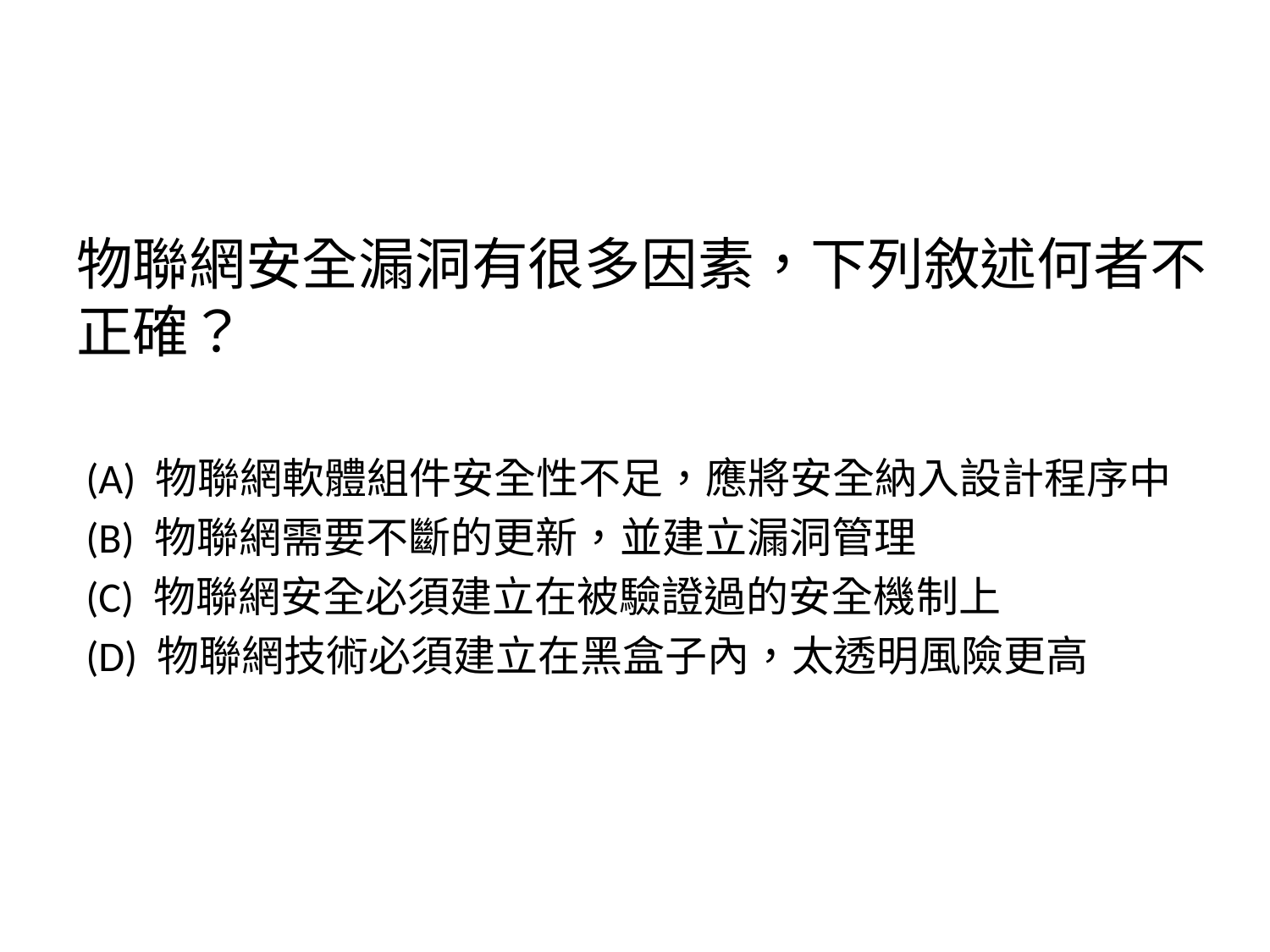

物聯網安全漏洞有很多因素，下列敘述何者不正確？

 (A) 物聯網軟體組件安全性不足，應將安全納入設計程序中
 (B) 物聯網需要不斷的更新，並建立漏洞管理
 (C) 物聯網安全必須建立在被驗證過的安全機制上
 (D) 物聯網技術必須建立在黑盒子內，太透明風險更高